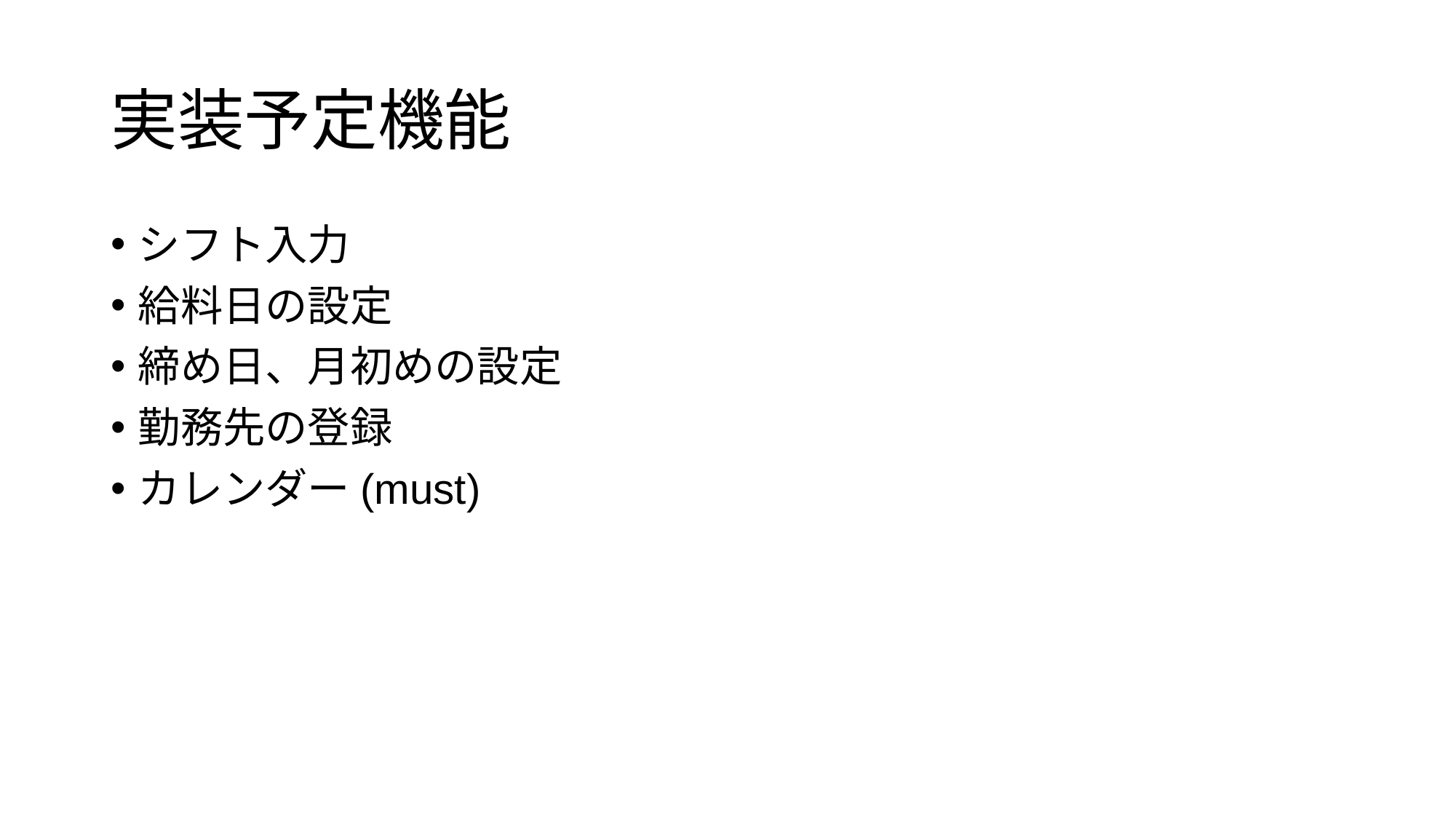

# 実装予定機能
シフト入力
給料日の設定
締め日、月初めの設定
勤務先の登録
カレンダー(must)